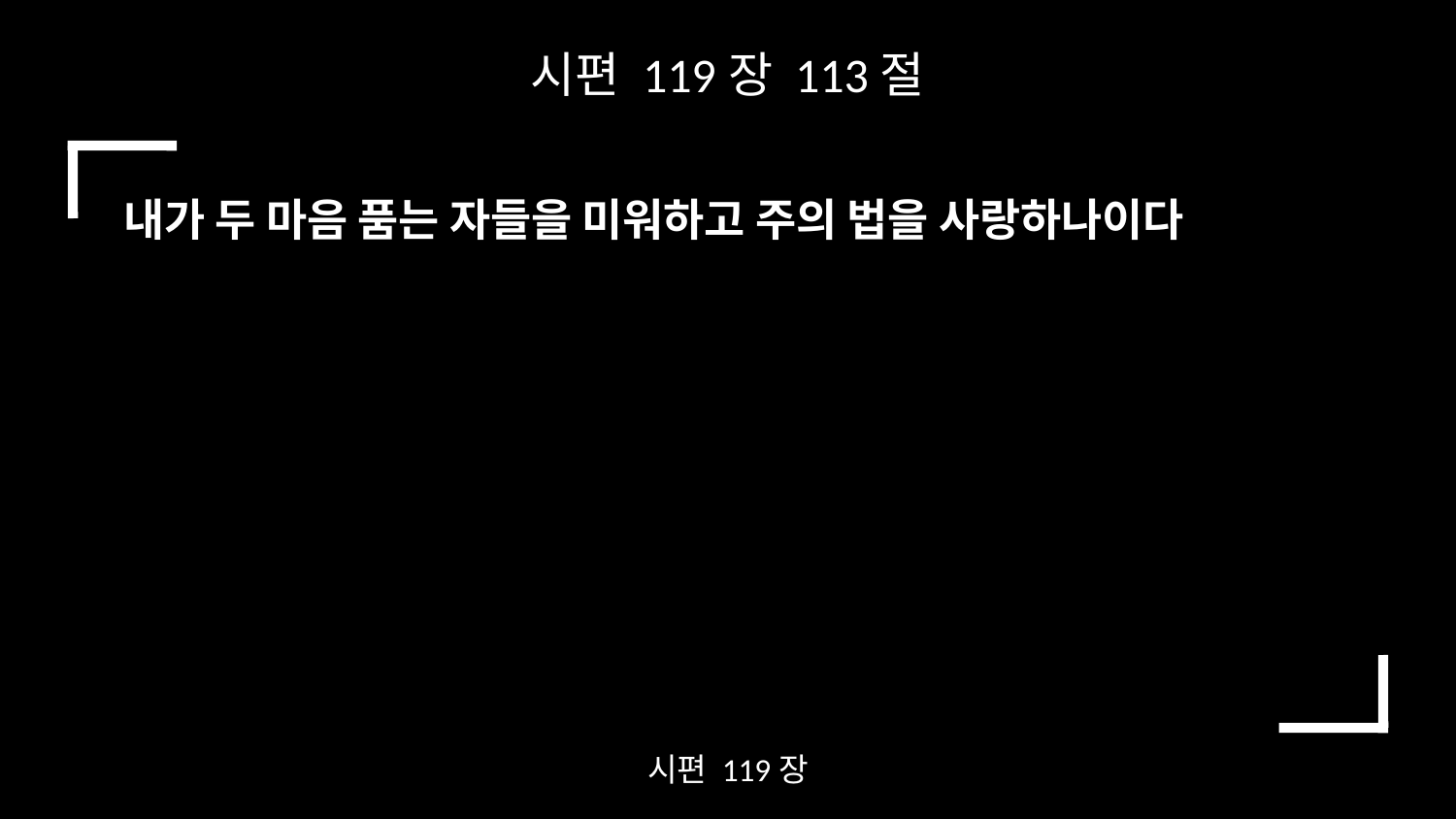

시편 119장 113절

내가 두 마음 품는 자들을 미워하고 주의 법을 사랑하나이다

시편 119장